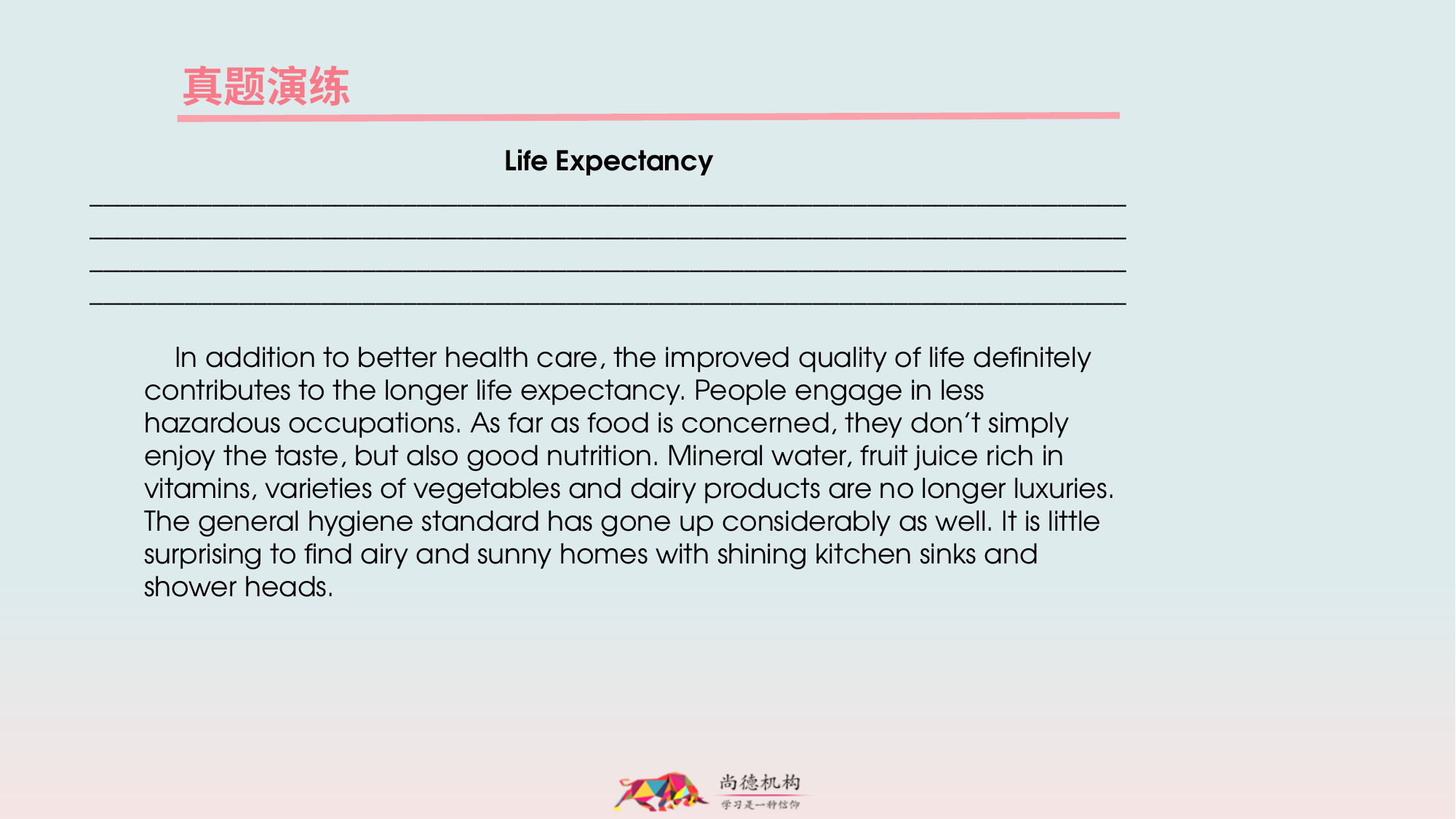

真题演练
Life Expectancy
________________________________________________________________________________________________________________________________________________________________________________________________________________________________________________________________________________________________________________

    In addition to better health care, the improved quality of life definitely contributes to the longer life expectancy. People engage in less hazardous occupations. As far as food is concerned, they don’t simply enjoy the taste, but also good nutrition. Mineral water, fruit juice rich in vitamins, varieties of vegetables and dairy products are no longer luxuries. The general hygiene standard has gone up considerably as well. It is little surprising to find airy and sunny homes with shining kitchen sinks and shower heads.